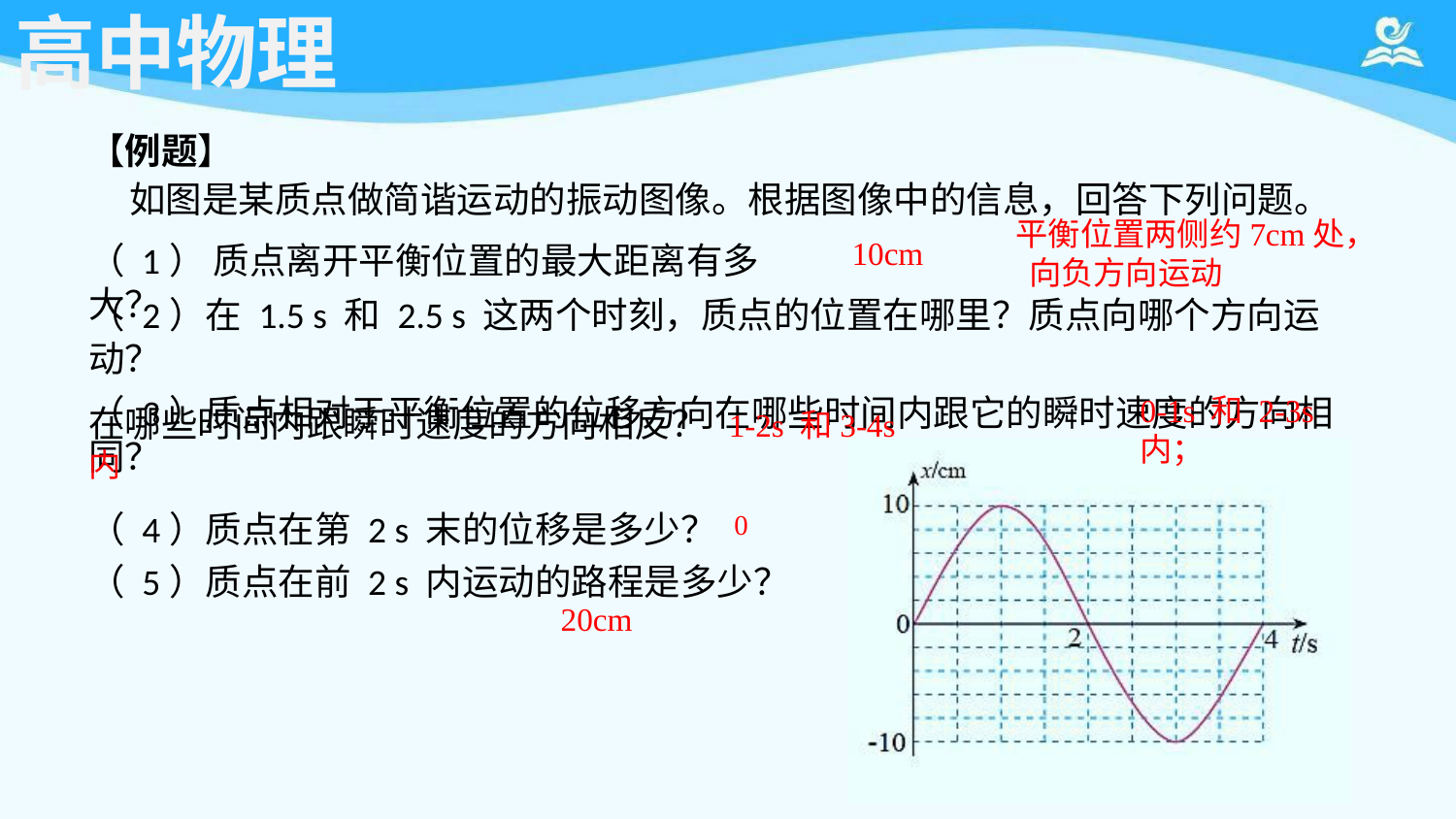

# 高中物理
【例题】
如图是某质点做简谐运动的振动图像。根据图像中的信息，回答下列问题。
平衡位置两侧约7cm处，
10cm
（ 1） 质点离开平衡位置的最大距离有多大？
向负方向运动
（ 2）在 1.5 s 和 2.5 s 这两个时刻，质点的位置在哪里？质点向哪个方向运动？
（ 3）质点相对于平衡位置的位移方向在哪些时间内跟它的瞬时速度的方向相同？
在哪些时间内跟瞬时速度的方向相反？ 1-2s 和3-4s内
（ 4）质点在第 2 s 末的位移是多少？ 0
（ 5）质点在前 2 s 内运动的路程是多少？
20cm
0-1s 和 2-3s内；